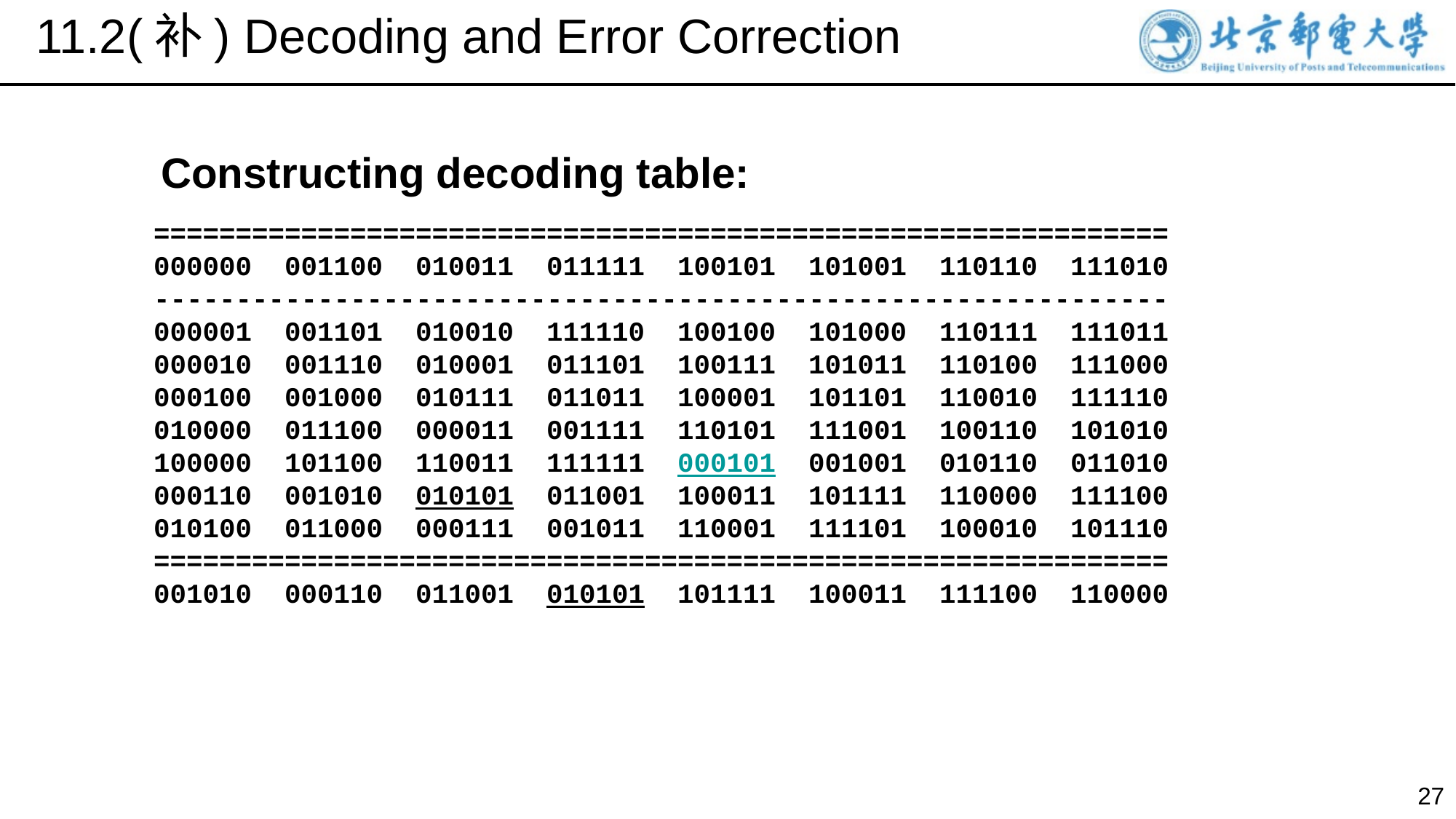

11.2(补) Decoding and Error Correction
Constructing decoding table:
==============================================================
000000  001100  010011  011111  100101  101001  110110  111010
--------------------------------------------------------------
000001  001101  010010  111110  100100  101000  110111  111011
000010  001110  010001  011101  100111  101011  110100  111000
000100  001000  010111  011011  100001  101101  110010  111110
010000  011100  000011  001111  110101  111001  100110  101010
100000  101100  110011  111111  000101  001001  010110  011010
000110  001010  010101  011001  100011  101111  110000  111100
010100  011000  000111  001011  110001  111101  100010  101110
==============================================================
001010  000110  011001  010101  101111  100011  111100  110000